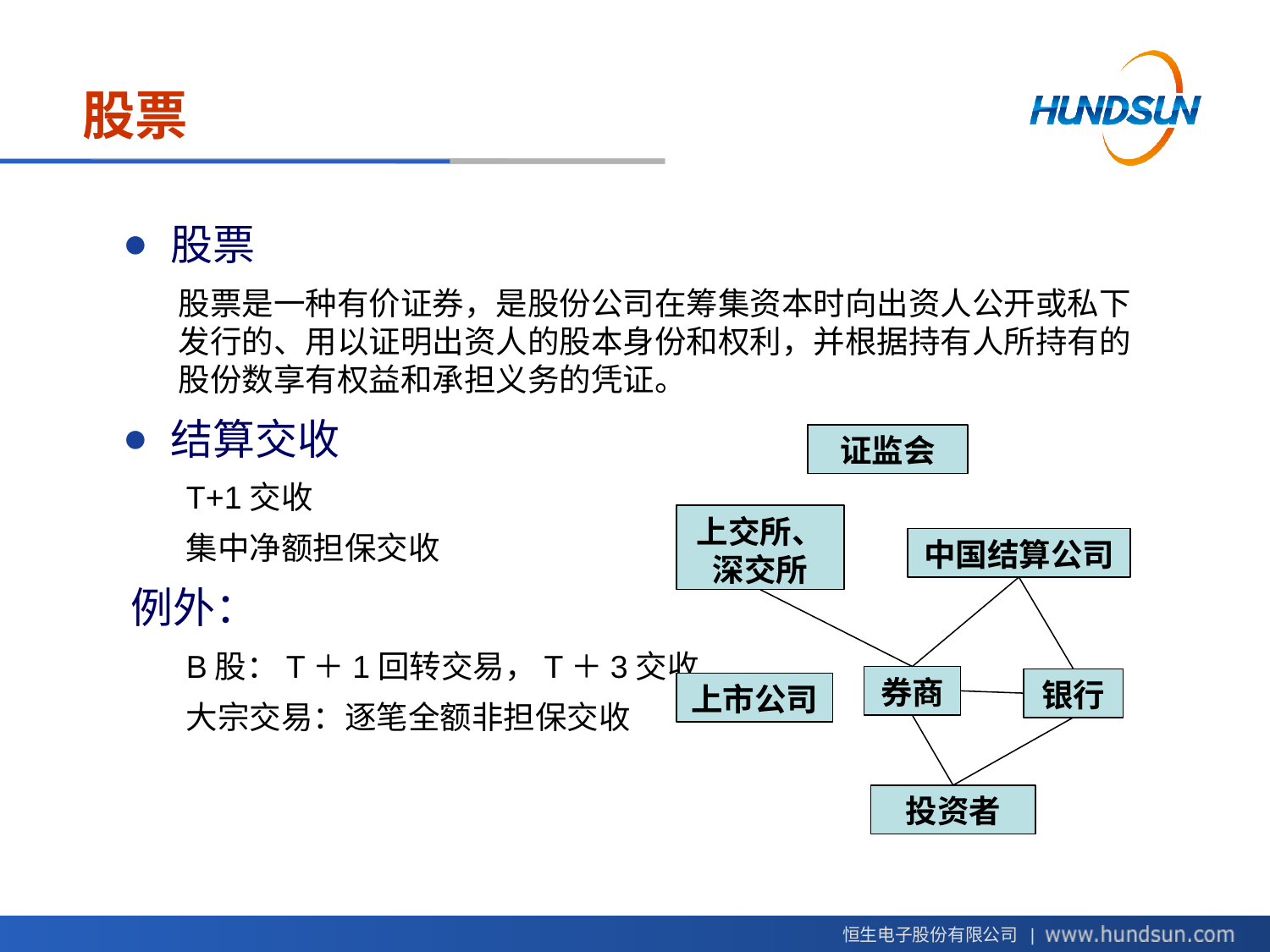

# 股票
股票
股票是一种有价证券，是股份公司在筹集资本时向出资人公开或私下发行的、用以证明出资人的股本身份和权利，并根据持有人所持有的股份数享有权益和承担义务的凭证。
结算交收
T+1交收
集中净额担保交收
例外：
B股：T＋1回转交易，T＋3交收
大宗交易：逐笔全额非担保交收
证监会
上交所、深交所
中国结算公司
券商
银行
上市公司
投资者